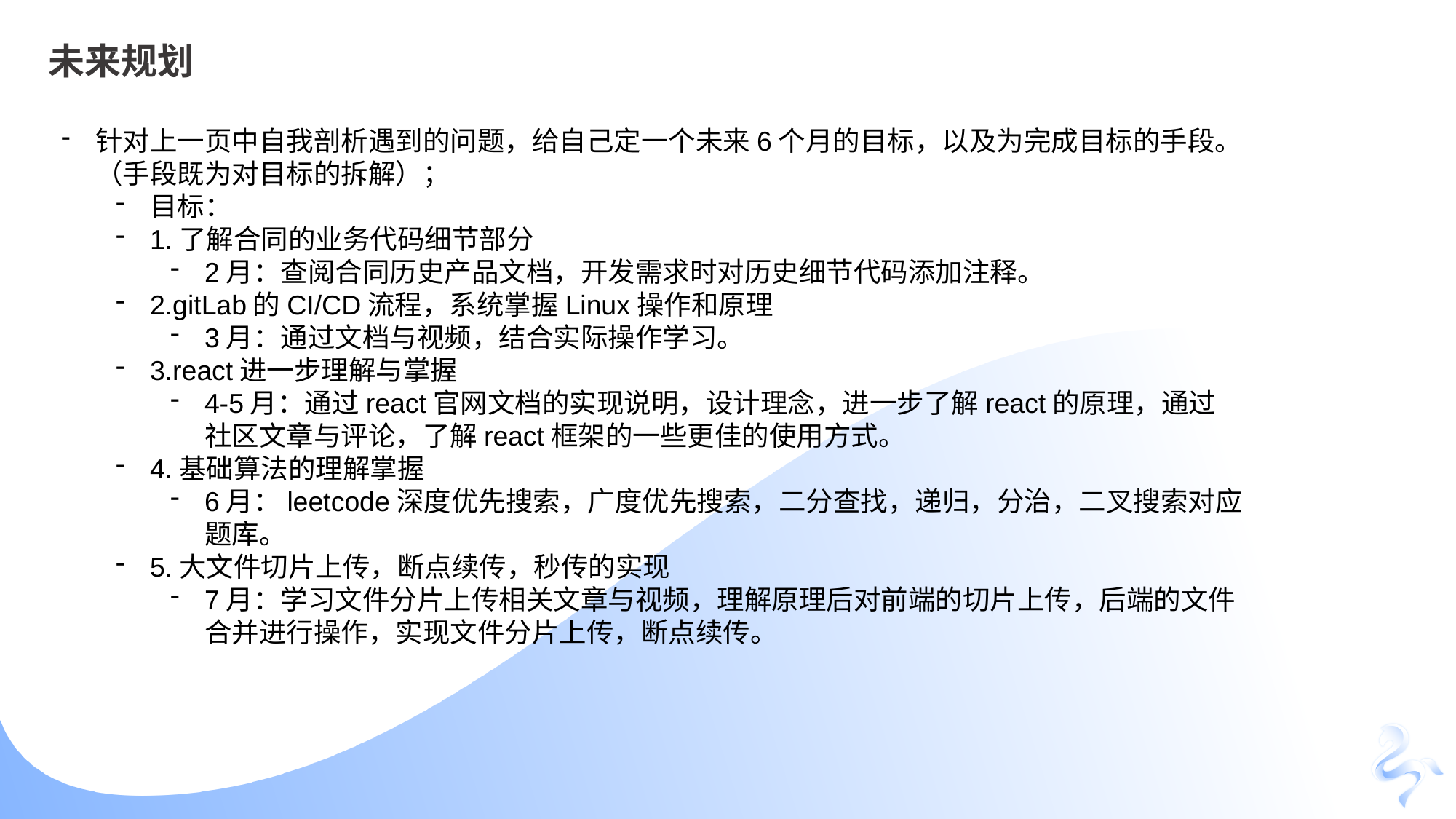

未来规划
针对上一页中自我剖析遇到的问题，给自己定一个未来6个月的目标，以及为完成目标的手段。（手段既为对目标的拆解）；
目标：
1.了解合同的业务代码细节部分
2月：查阅合同历史产品文档，开发需求时对历史细节代码添加注释。
2.gitLab的CI/CD流程，系统掌握Linux操作和原理
3月：通过文档与视频，结合实际操作学习。
3.react进一步理解与掌握
4-5月：通过react官网文档的实现说明，设计理念，进一步了解react的原理，通过社区文章与评论，了解react框架的一些更佳的使用方式。
4.基础算法的理解掌握
6月：leetcode深度优先搜索，广度优先搜索，二分查找，递归，分治，二叉搜索对应题库。
5.大文件切片上传，断点续传，秒传的实现
7月：学习文件分片上传相关文章与视频，理解原理后对前端的切片上传，后端的文件合并进行操作，实现文件分片上传，断点续传。